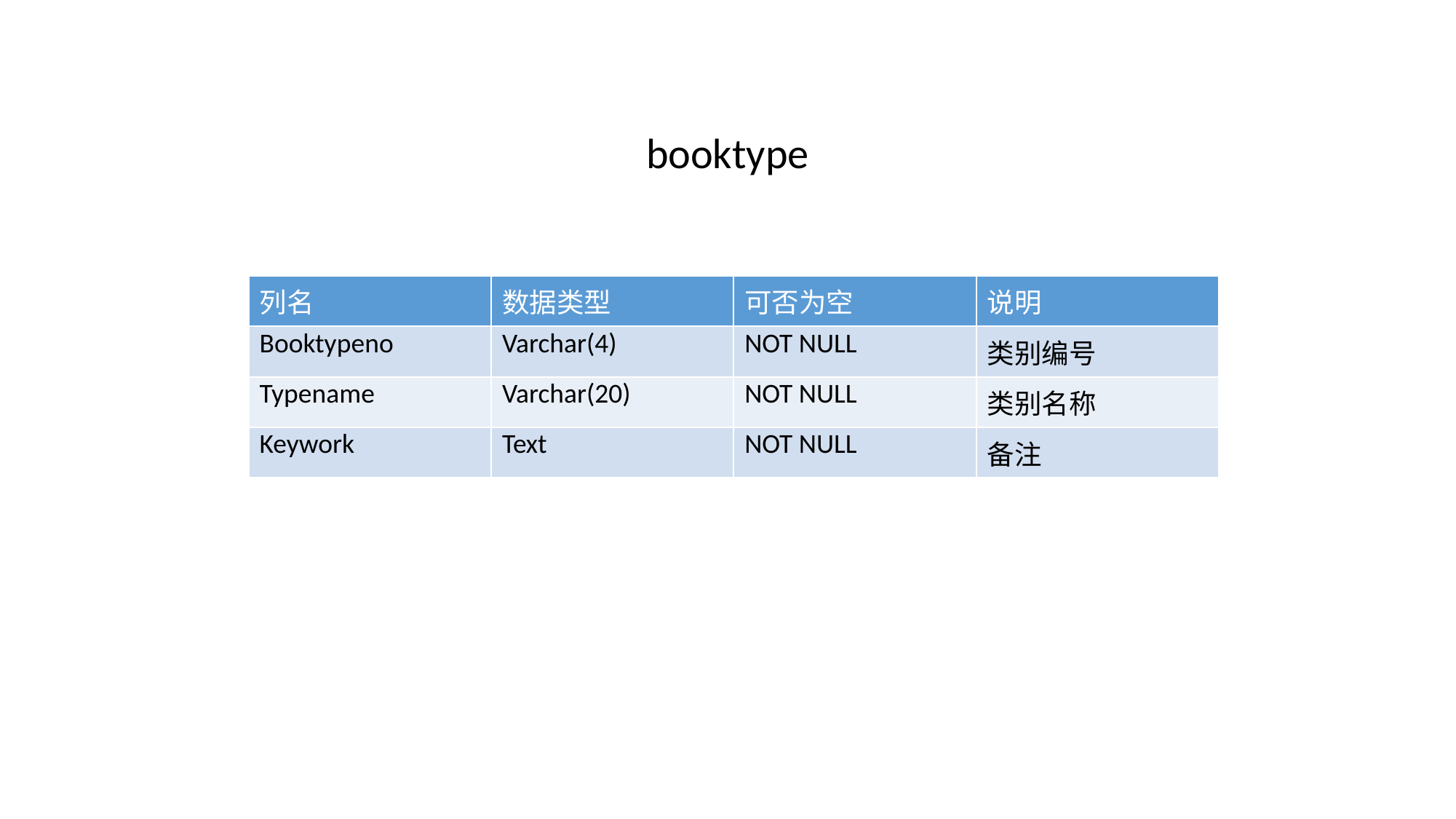

# booktype
| 列名 | 数据类型 | 可否为空 | 说明 |
| --- | --- | --- | --- |
| Booktypeno | Varchar(4) | NOT NULL | 类别编号 |
| Typename | Varchar(20) | NOT NULL | 类别名称 |
| Keywork | Text | NOT NULL | 备注 |